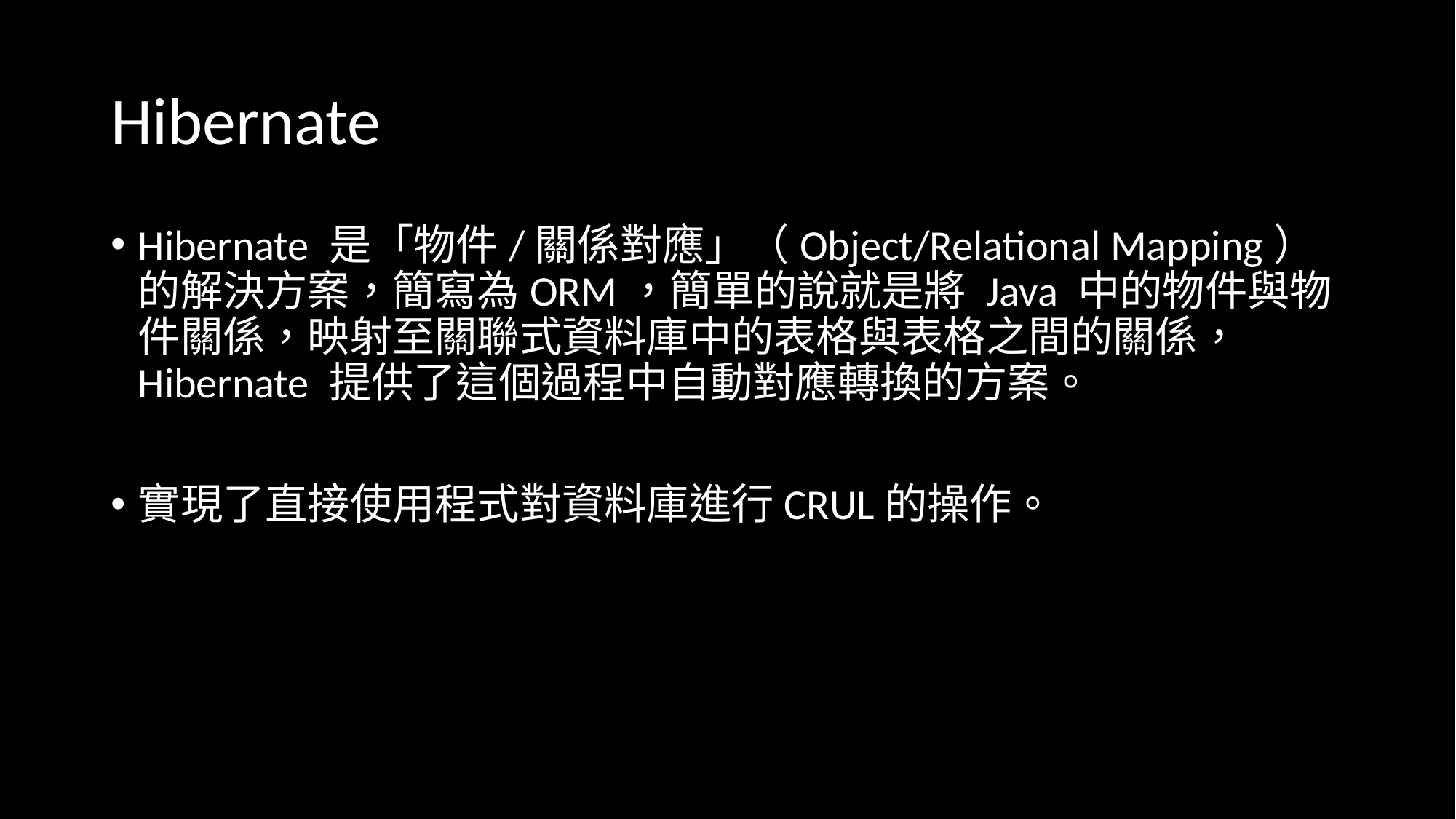

# Hibernate
Hibernate 是「物件/關係對應」（Object/Relational Mapping）的解決方案，簡寫為ORM，簡單的說就是將 Java 中的物件與物件關係，映射至關聯式資料庫中的表格與表格之間的關係， Hibernate 提供了這個過程中自動對應轉換的方案。

實現了直接使用程式對資料庫進行CRUL的操作。